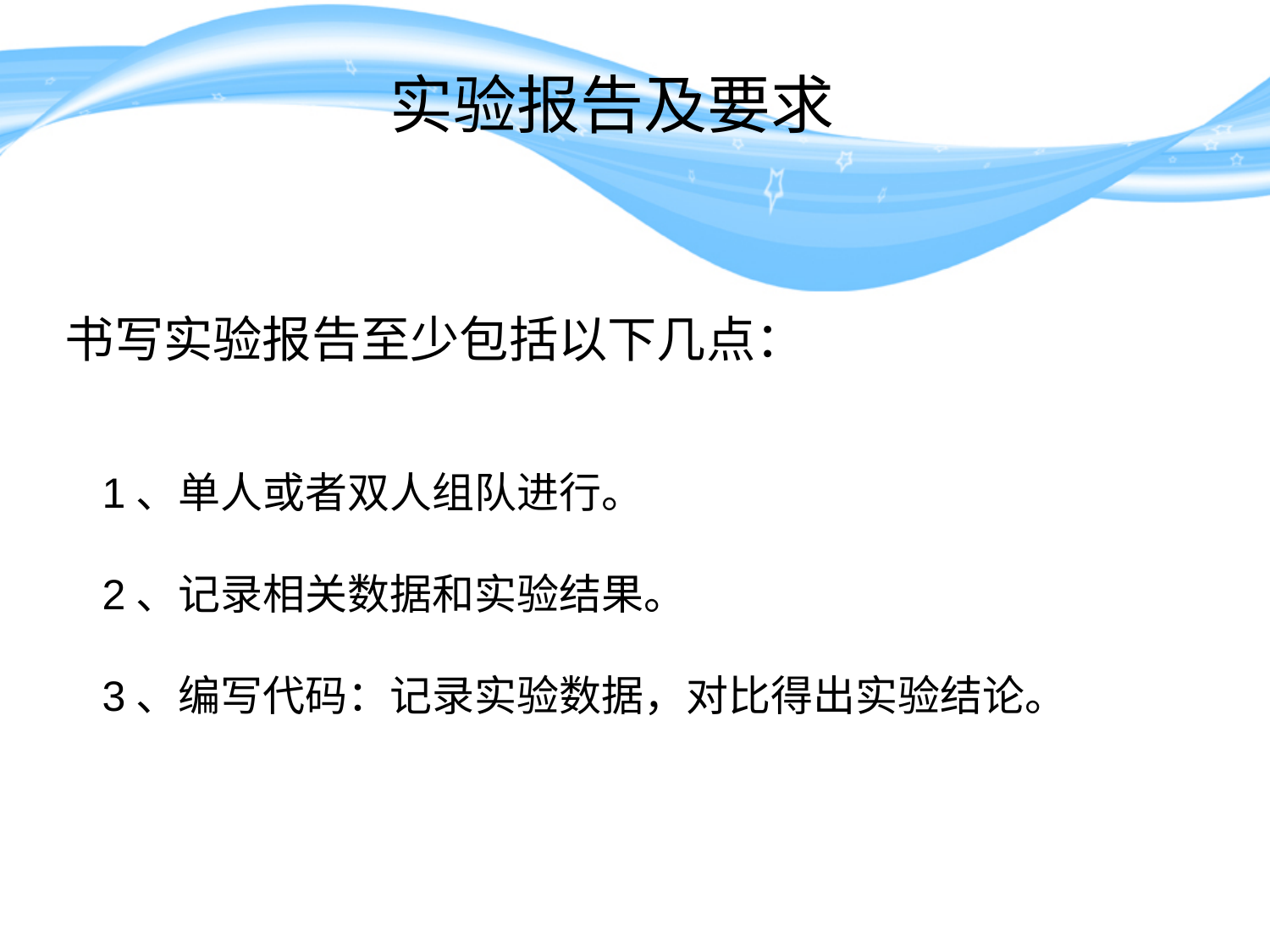

实验报告及要求
书写实验报告至少包括以下几点：
     1、单人或者双人组队进行。

     2、记录相关数据和实验结果。

     3、编写代码：记录实验数据，对比得出实验结论。